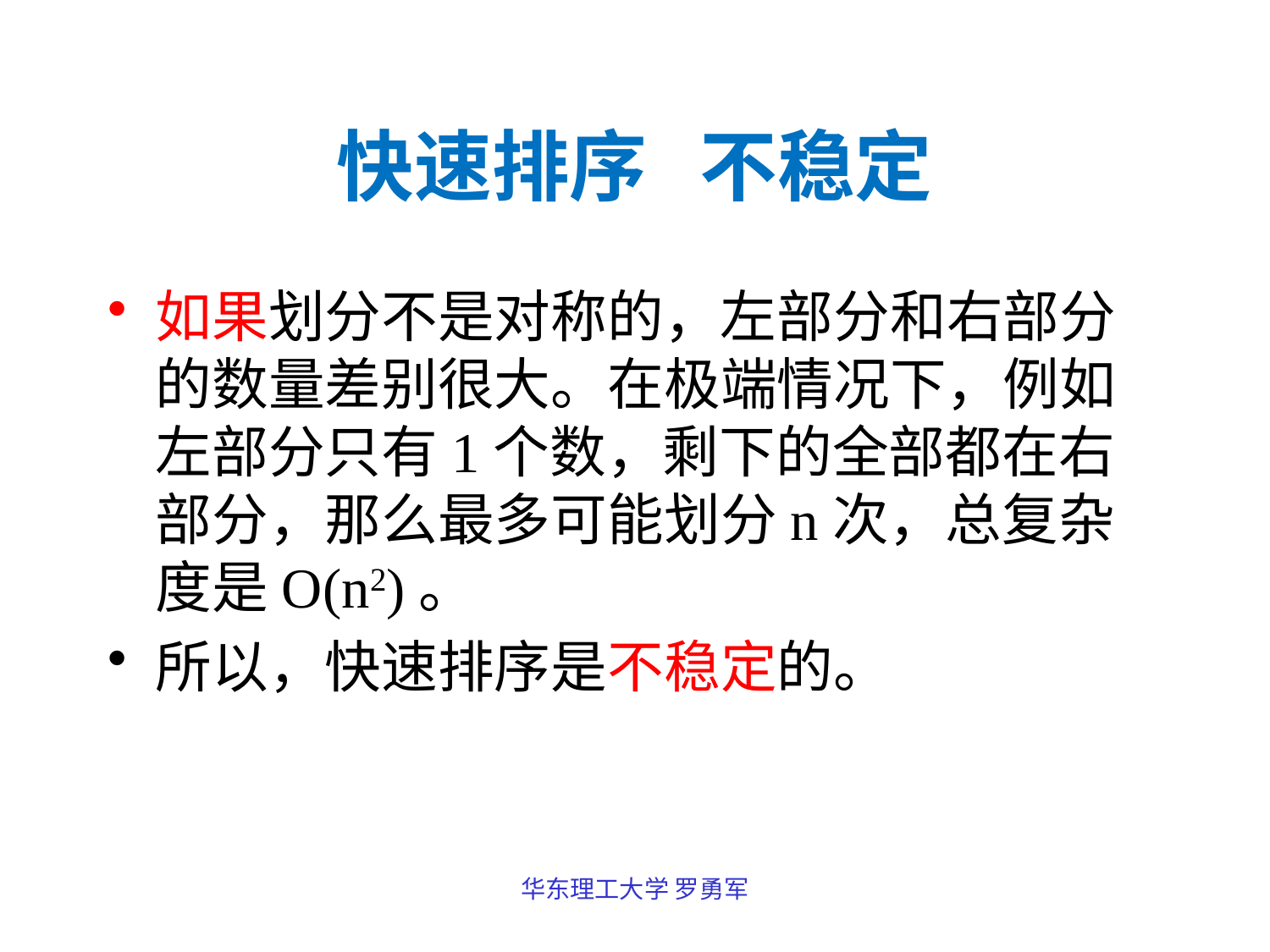

# 快速排序   不稳定
如果划分不是对称的，左部分和右部分的数量差别很大。在极端情况下，例如左部分只有1个数，剩下的全部都在右部分，那么最多可能划分n次，总复杂度是O(n2)。
所以，快速排序是不稳定的。
华东理工大学 罗勇军